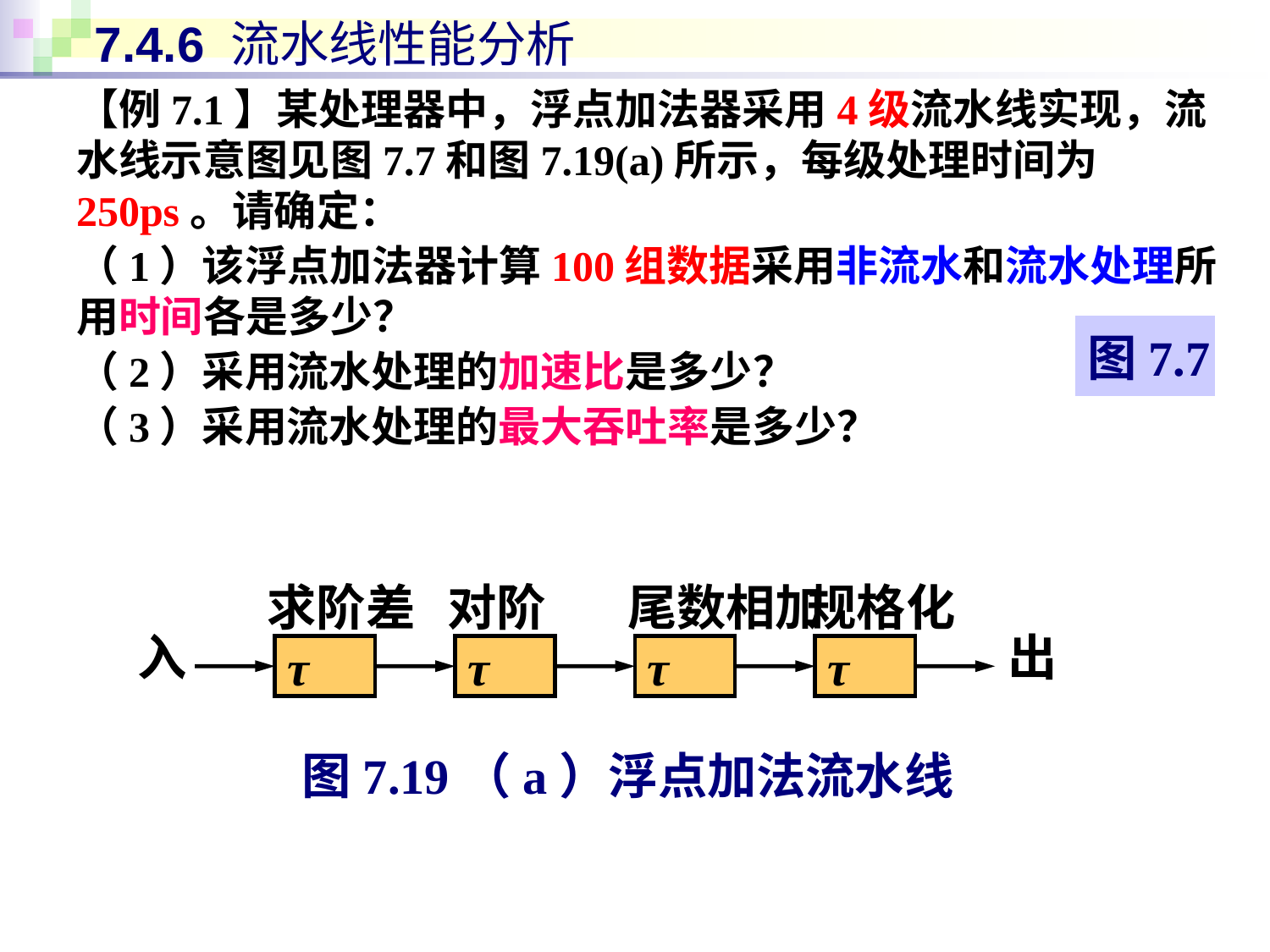

# 7.4.6 流水线性能分析
【例7.1】某处理器中，浮点加法器采用4级流水线实现，流水线示意图见图7.7和图7.19(a)所示，每级处理时间为250ps。请确定：
（1）该浮点加法器计算100组数据采用非流水和流水处理所用时间各是多少？
（2）采用流水处理的加速比是多少？
（3）采用流水处理的最大吞吐率是多少？
图7.7
求阶差
对阶
尾数相加
规格化
入
出
τ
τ
τ
τ

图7.19（a）浮点加法流水线
57